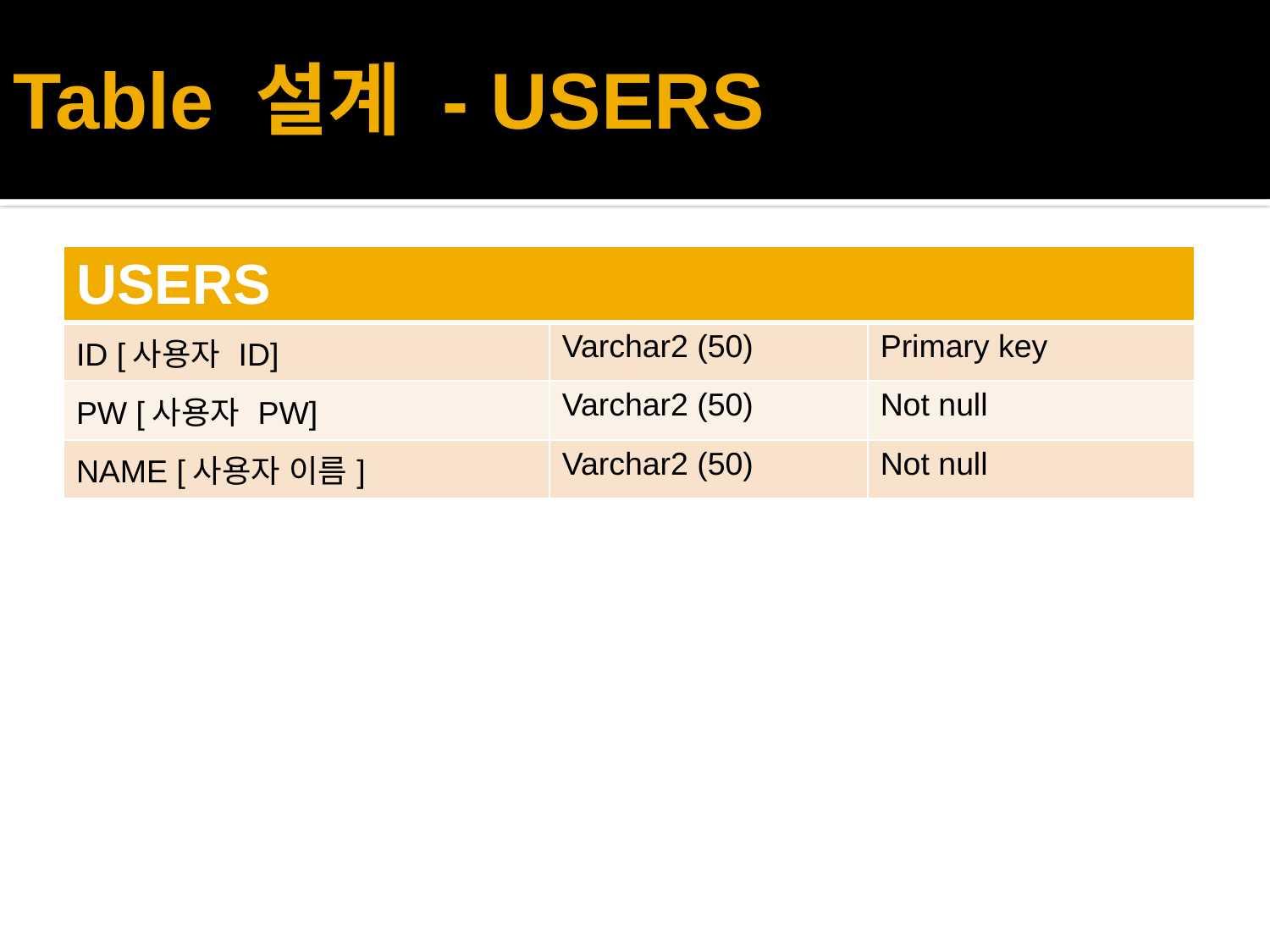

# Table 설계 - USERS
| USERS |  |  |
| --- | --- | --- |
| ID [사용자 ID] | Varchar2 (50) | Primary key |
| PW [사용자 PW] | Varchar2 (50) | Not null |
| NAME [사용자 이름] | Varchar2 (50) | Not null |